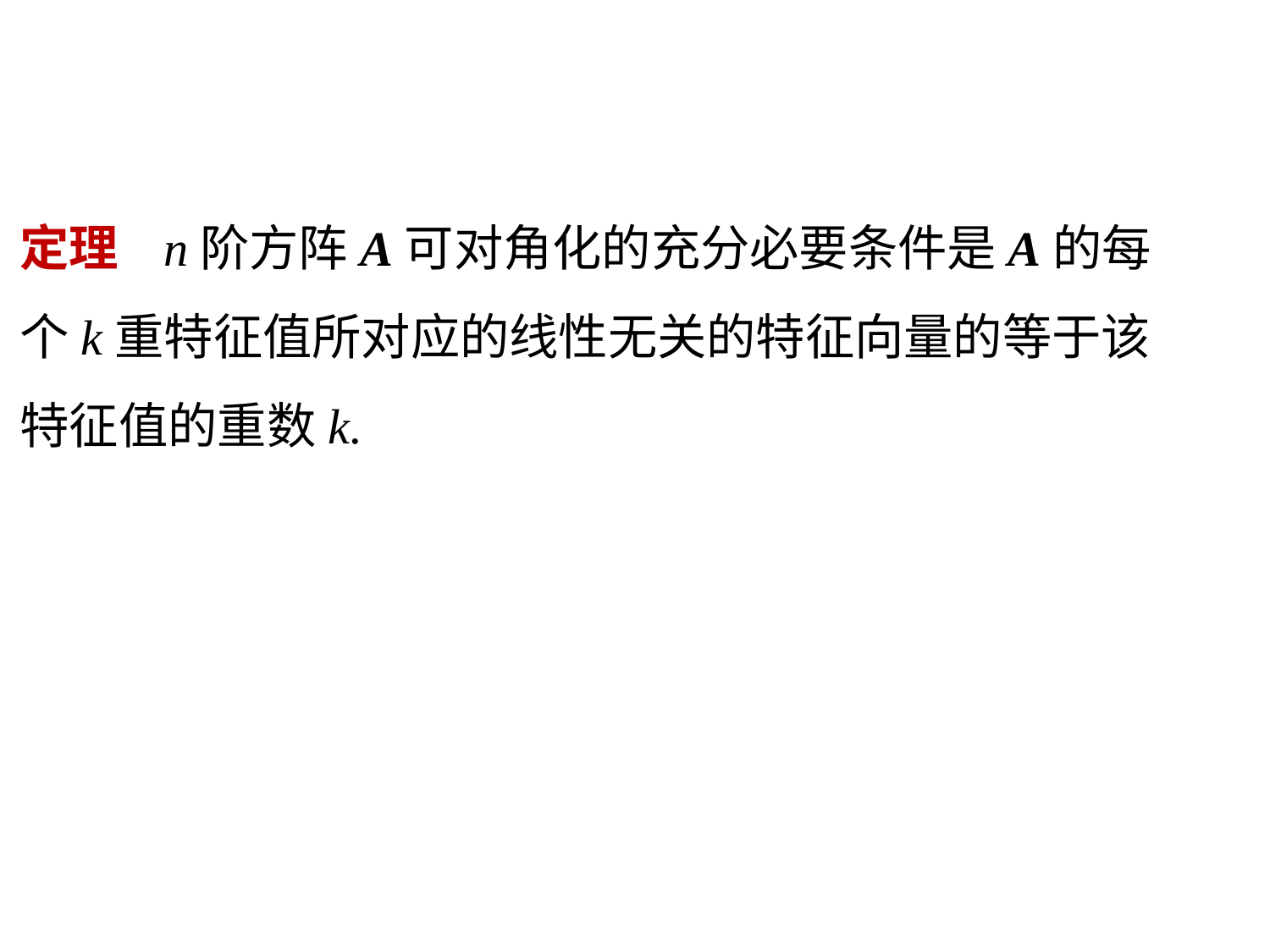

定理   n阶方阵A可对角化的充分必要条件是A的每
个k重特征值所对应的线性无关的特征向量的等于该
特征值的重数k.